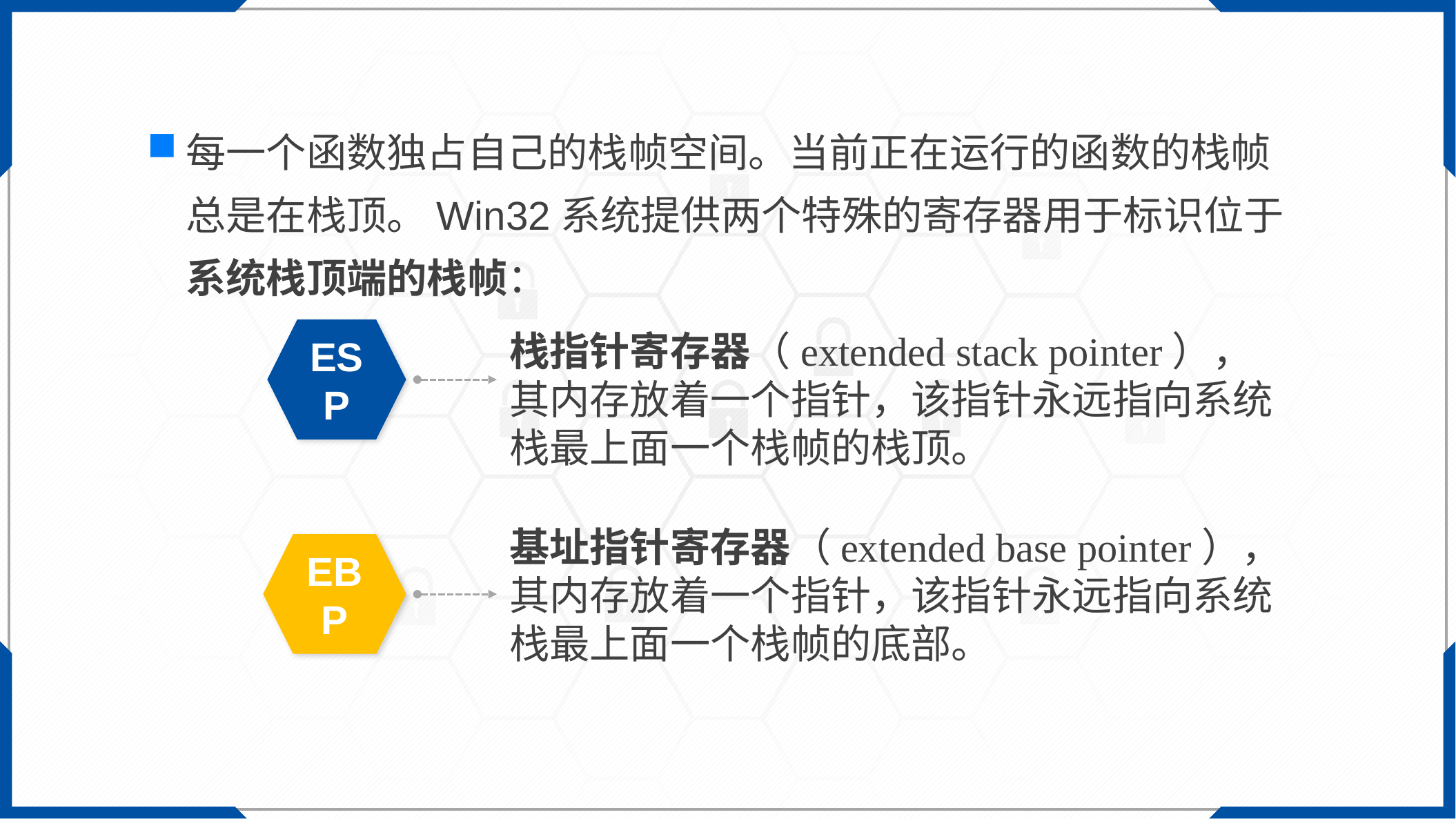

每一个函数独占自己的栈帧空间。当前正在运行的函数的栈帧总是在栈顶。Win32系统提供两个特殊的寄存器用于标识位于系统栈顶端的栈帧：
ESP
栈指针寄存器（extended stack pointer），其内存放着一个指针，该指针永远指向系统栈最上面一个栈帧的栈顶。
基址指针寄存器（extended base pointer），其内存放着一个指针，该指针永远指向系统栈最上面一个栈帧的底部。
EBP